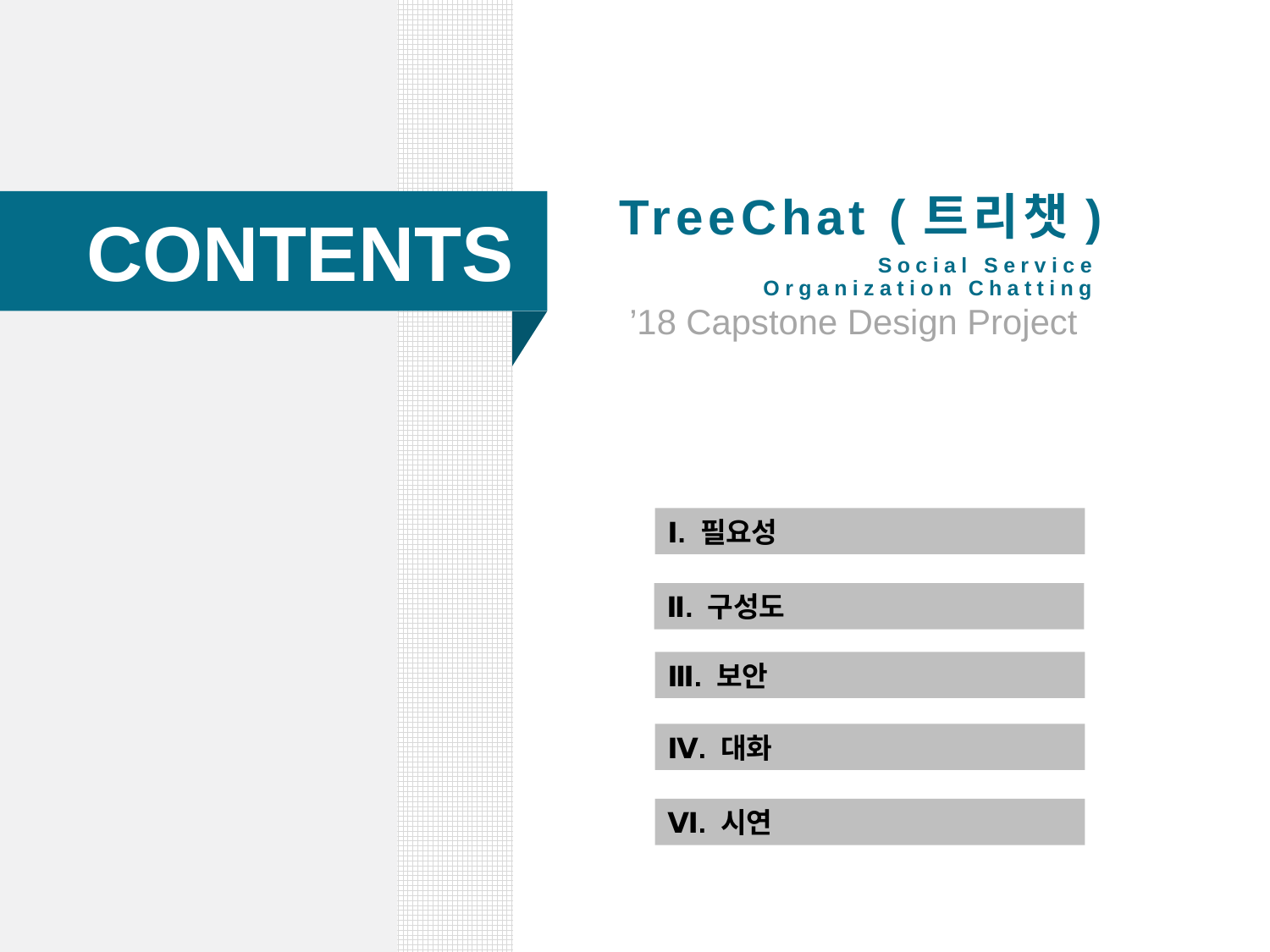

TreeChat (트리챗)
CONTENTS
Social Service
Organization Chatting
’18 Capstone Design Project
Ⅰ. 필요성
Ⅱ. 구성도
Ⅲ. 보안
Ⅳ. 대화
Ⅵ. 시연